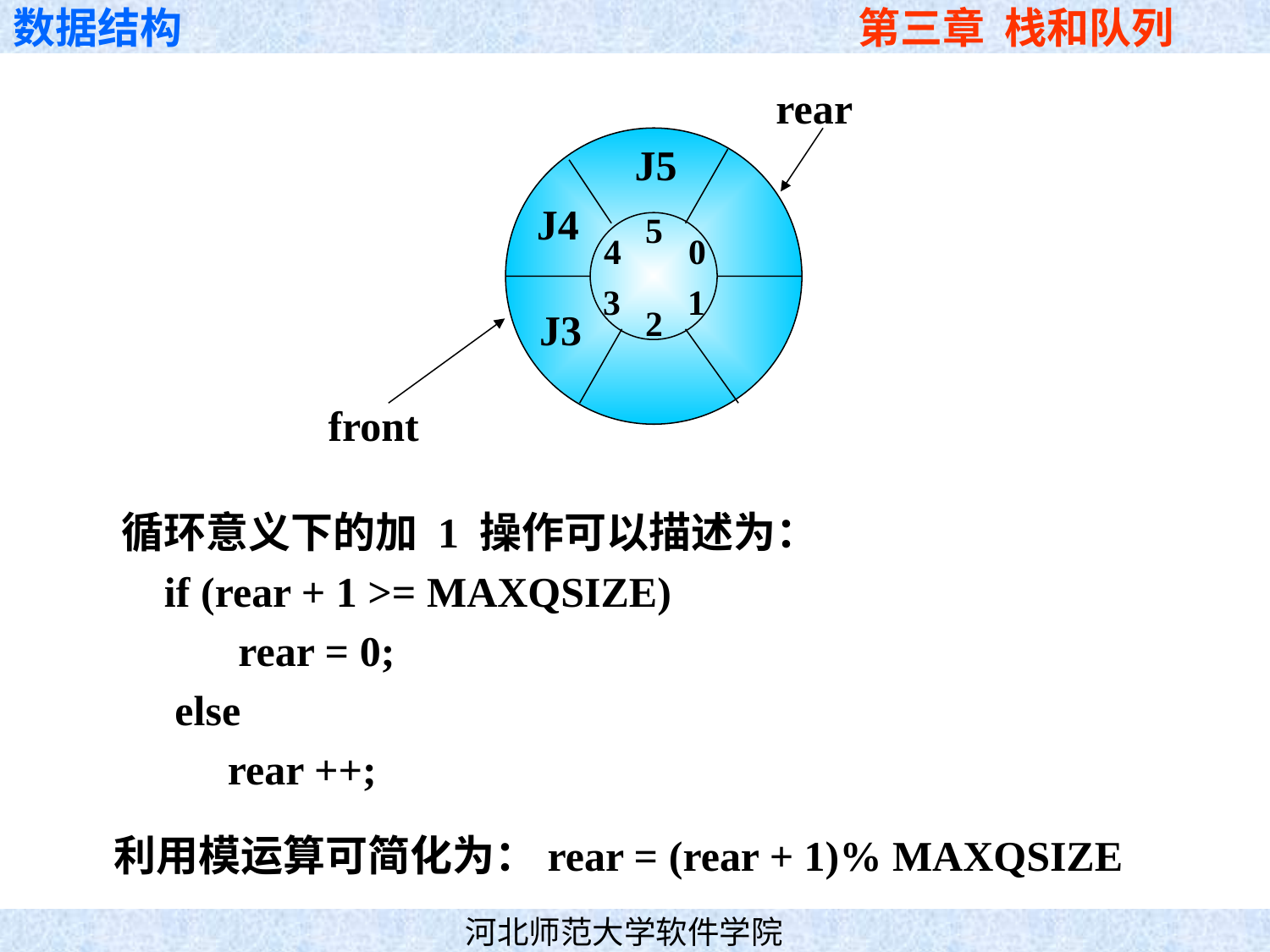

rear

J5

J4
5

4
0
3
1

2
J3

front
循环意义下的加 1 操作可以描述为：
    if (rear + 1 >= MAXQSIZE)
           rear = 0;
     else
          rear ++;
利用模运算可简化为：rear = (rear + 1)% MAXQSIZE